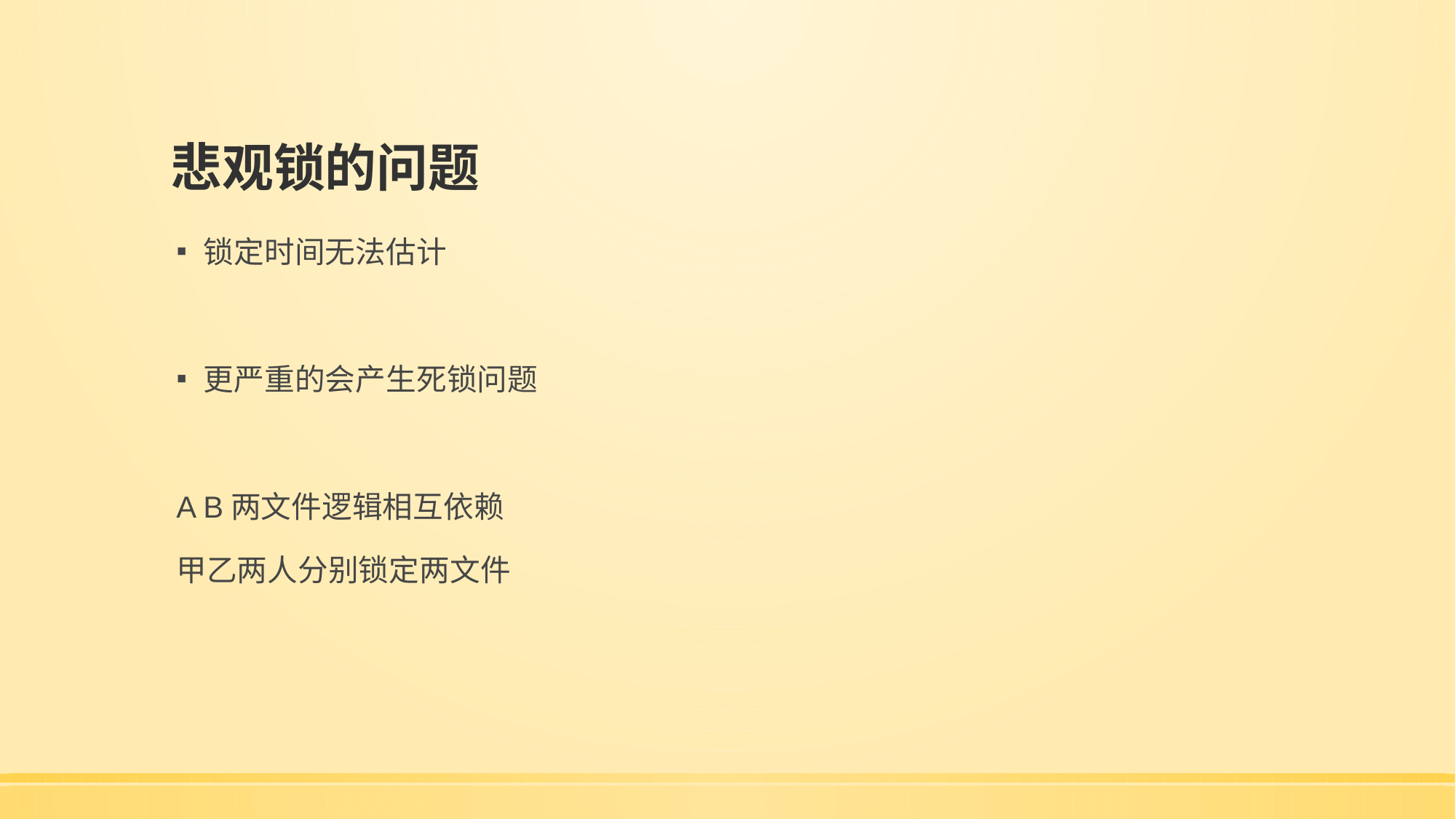

# 悲观锁的问题
锁定时间无法估计

更严重的会产生死锁问题

A B两文件逻辑相互依赖
甲乙两人分别锁定两文件